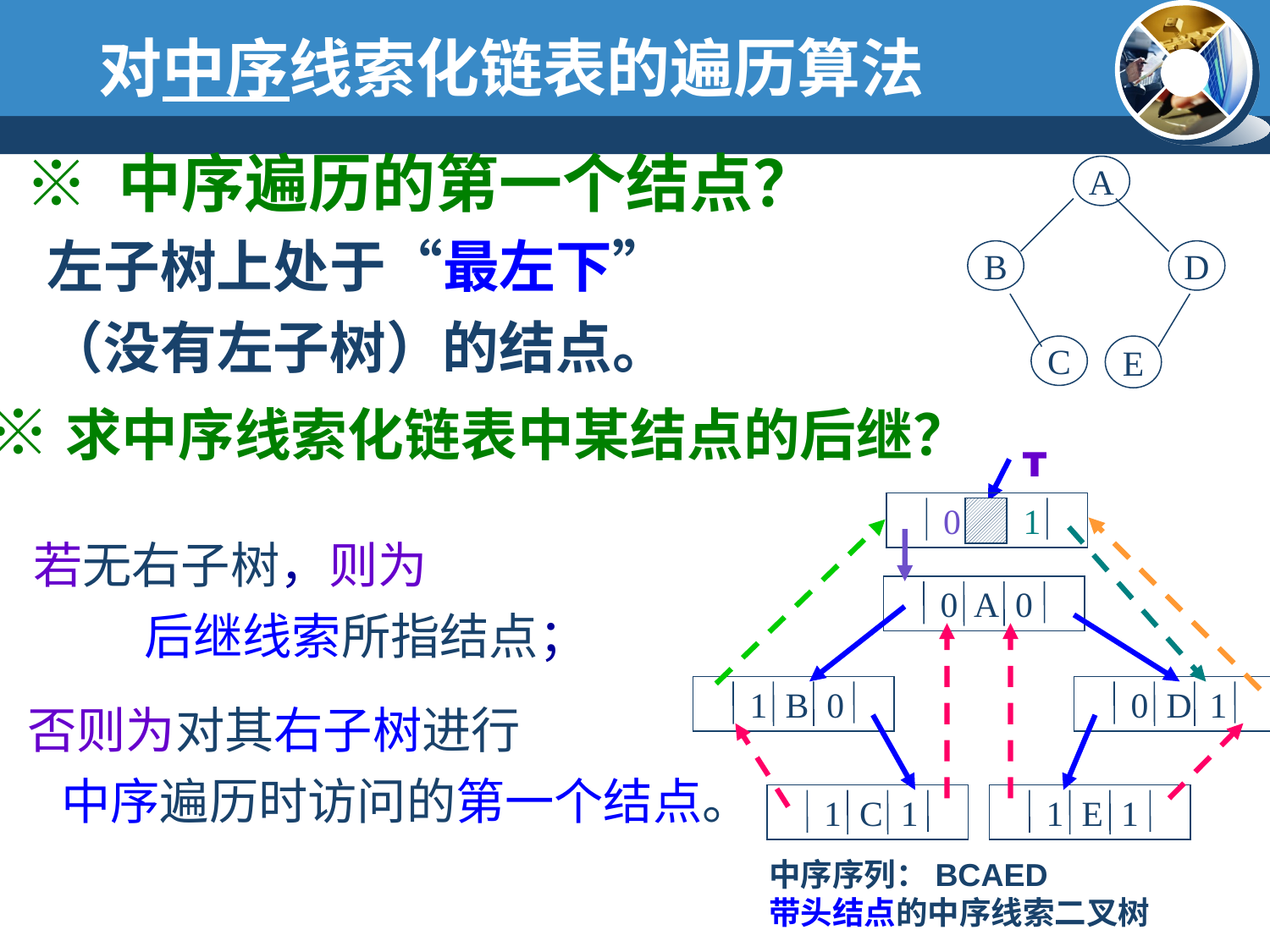

对中序线索化链表的遍历算法
 ※ 中序遍历的第一个结点？
A

B
D

C
E
左子树上处于“最左下”
（没有左子树）的结点。
 ※求中序线索化链表中某结点的后继？
T

     0       1

     0  A  0

     1  B  0

     0  D  1

     1  C  1

     1  E  1

中序序列：BCAED
带头结点的中序线索二叉树
若无右子树，则为
         后继线索所指结点；
否则为对其右子树进行
  中序遍历时访问的第一个结点。